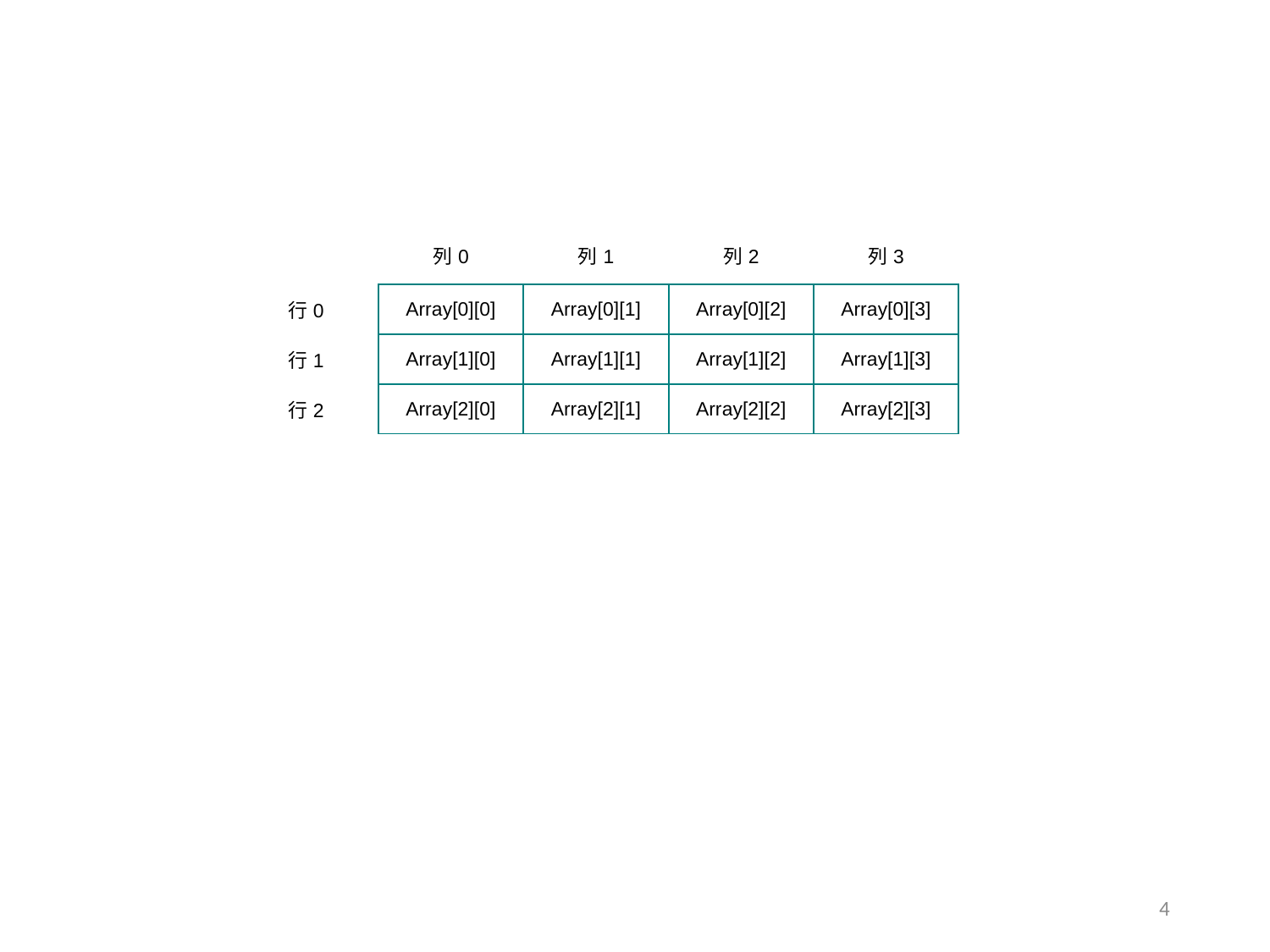

#
|  | 列0 | 列1 | 列2 | 列3 |
| --- | --- | --- | --- | --- |
| 行0 | Array[0][0] | Array[0][1] | Array[0][2] | Array[0][3] |
| 行1 | Array[1][0] | Array[1][1] | Array[1][2] | Array[1][3] |
| 行2 | Array[2][0] | Array[2][1] | Array[2][2] | Array[2][3] |

4